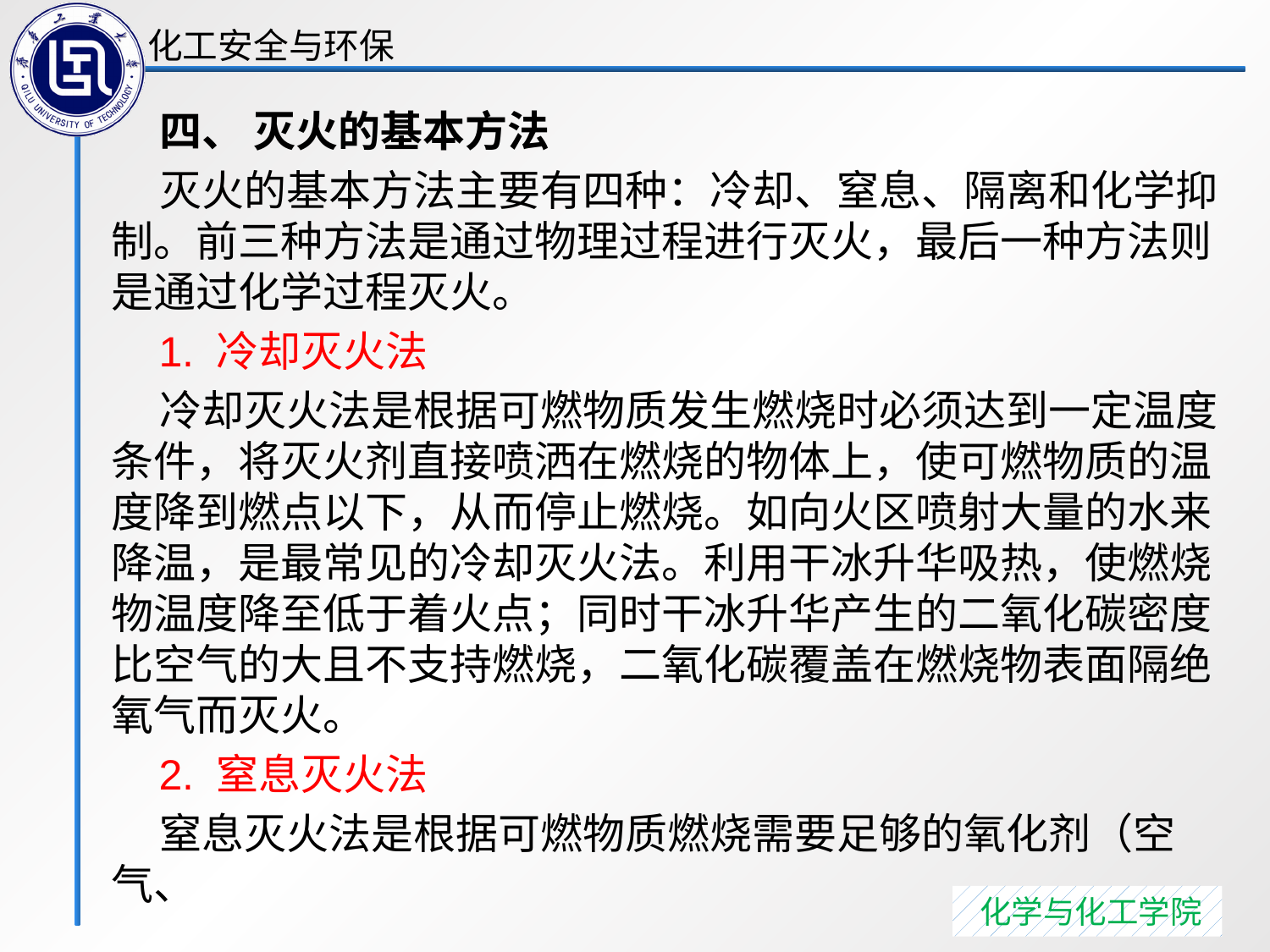

四、 灭火的基本方法
    灭火的基本方法主要有四种：冷却、窒息、隔离和化学抑制。前三种方法是通过物理过程进行灭火，最后一种方法则是通过化学过程灭火。
    1. 冷却灭火法
    冷却灭火法是根据可燃物质发生燃烧时必须达到一定温度条件，将灭火剂直接喷洒在燃烧的物体上，使可燃物质的温度降到燃点以下，从而停止燃烧。如向火区喷射大量的水来降温，是最常见的冷却灭火法。利用干冰升华吸热，使燃烧物温度降至低于着火点；同时干冰升华产生的二氧化碳密度比空气的大且不支持燃烧，二氧化碳覆盖在燃烧物表面隔绝氧气而灭火。
    2. 窒息灭火法
    窒息灭火法是根据可燃物质燃烧需要足够的氧化剂（空气、